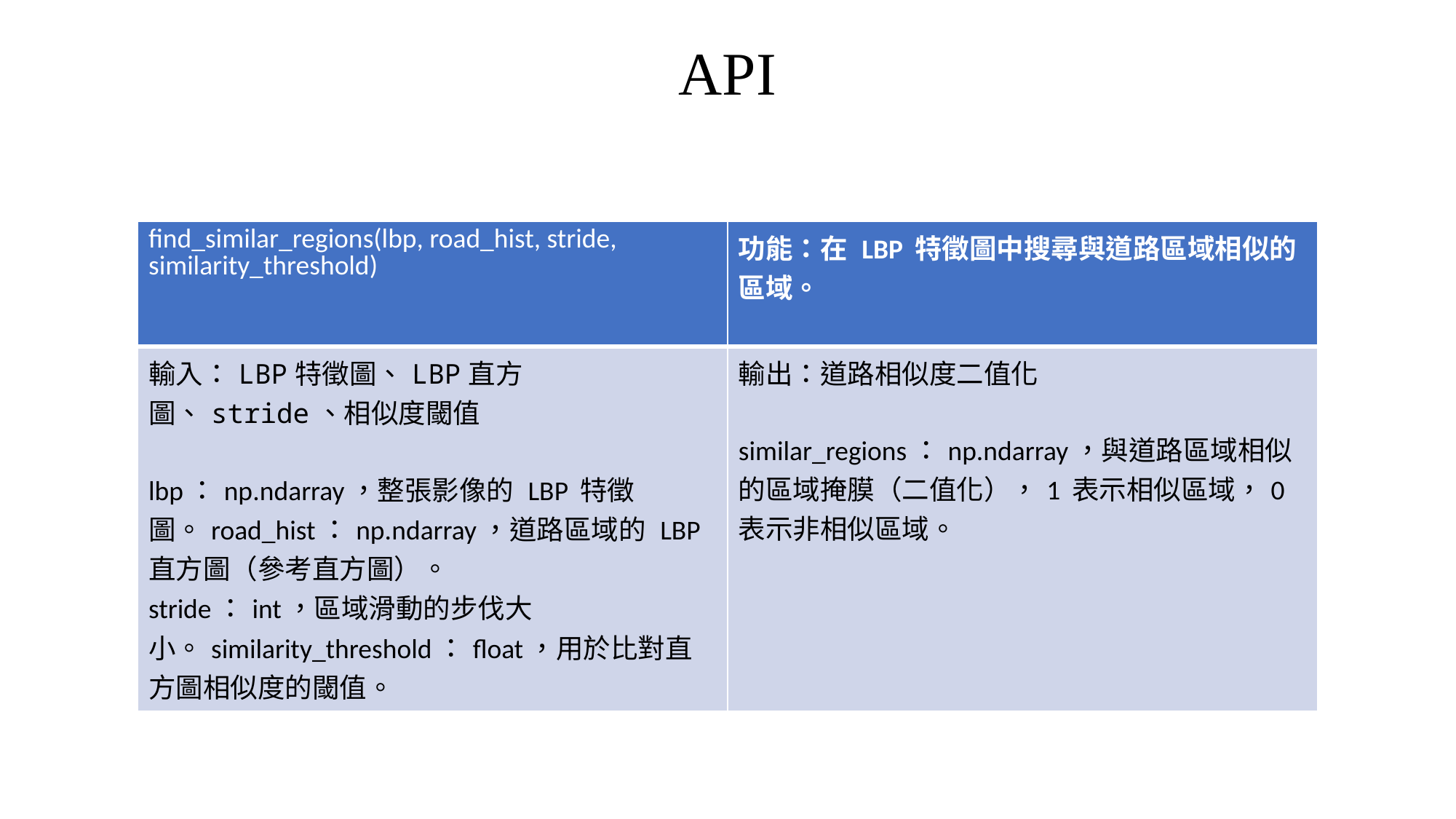

API
| find\_similar\_regions(lbp, road\_hist, stride, similarity\_threshold) | 功能：在 LBP 特徵圖中搜尋與道路區域相似的區域。 |
| --- | --- |
| 輸入：LBP特徵圖、LBP直方圖、stride、相似度閾值 lbp：np.ndarray，整張影像的 LBP 特徵圖。road\_hist：np.ndarray，道路區域的 LBP 直方圖（參考直方圖）。 stride：int，區域滑動的步伐大小。similarity\_threshold：float，用於比對直方圖相似度的閾值。 | 輸出：道路相似度二值化 similar\_regions：np.ndarray，與道路區域相似的區域掩膜（二值化），1 表示相似區域，0 表示非相似區域。 |